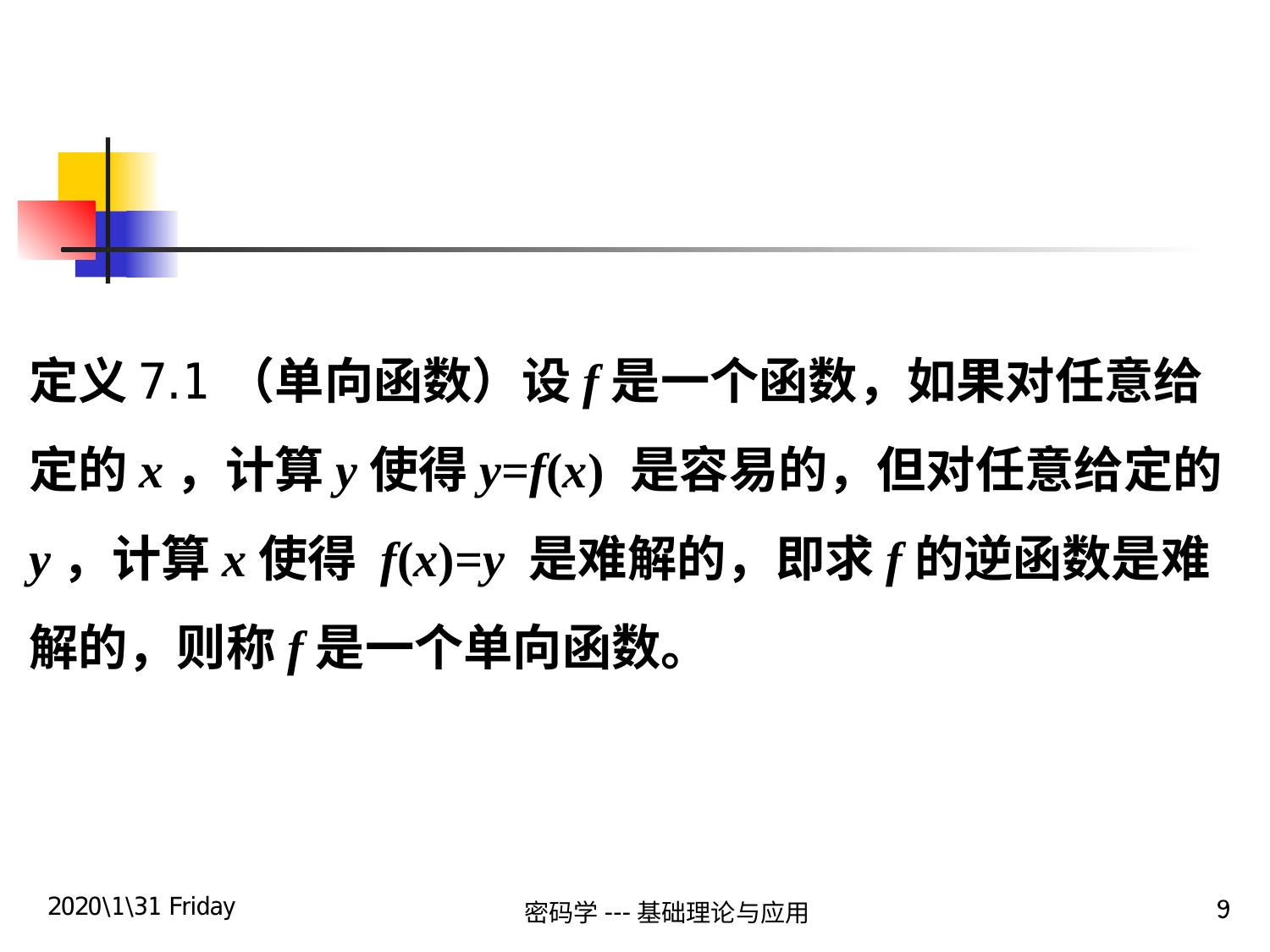

定义7.1（单向函数）设f是一个函数，如果对任意给定的x，计算y使得y=f(x) 是容易的，但对任意给定的y，计算x使得 f(x)=y 是难解的，即求f的逆函数是难解的，则称f是一个单向函数。
2020\1\31 Friday
9
密码学---基础理论与应用